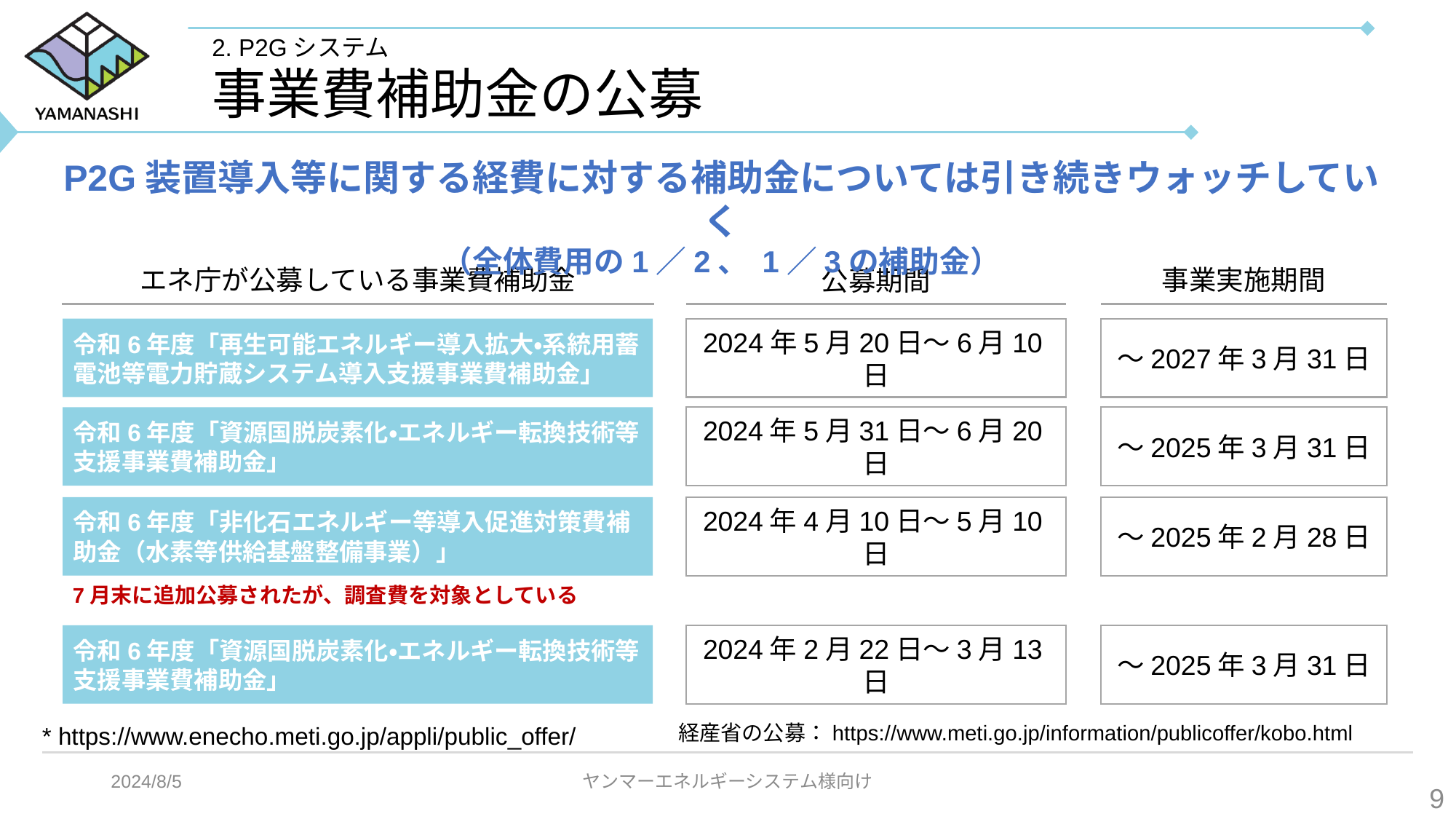

2. P2Gシステム
# 事業費補助金の公募
P2G装置導入等に関する経費に対する補助金については引き続きウォッチしていく
（全体費用の1／2、 1／3の補助金）
エネ庁が公募している事業費補助金
事業実施期間
公募期間
令和6年度「再生可能エネルギー導入拡大・系統用蓄電池等電力貯蔵システム導入支援事業費補助金」

2024年5月20日～6月10日
～2027年3月31日
令和6年度「資源国脱炭素化・エネルギー転換技術等支援事業費補助金」

2024年5月31日～6月20日
～2025年3月31日
令和6年度「非化石エネルギー等導入促進対策費補助金（水素等供給基盤整備事業）」

2024年4月10日～5月10日
～2025年2月28日
7月末に追加公募されたが、調査費を対象としている
令和6年度「資源国脱炭素化・エネルギー転換技術等支援事業費補助金」

2024年2月22日～3月13日
～2025年3月31日
経産省の公募：https://www.meti.go.jp/information/publicoffer/kobo.html
* https://www.enecho.meti.go.jp/appli/public_offer/
2024/8/5
ヤンマーエネルギーシステム様向け
9